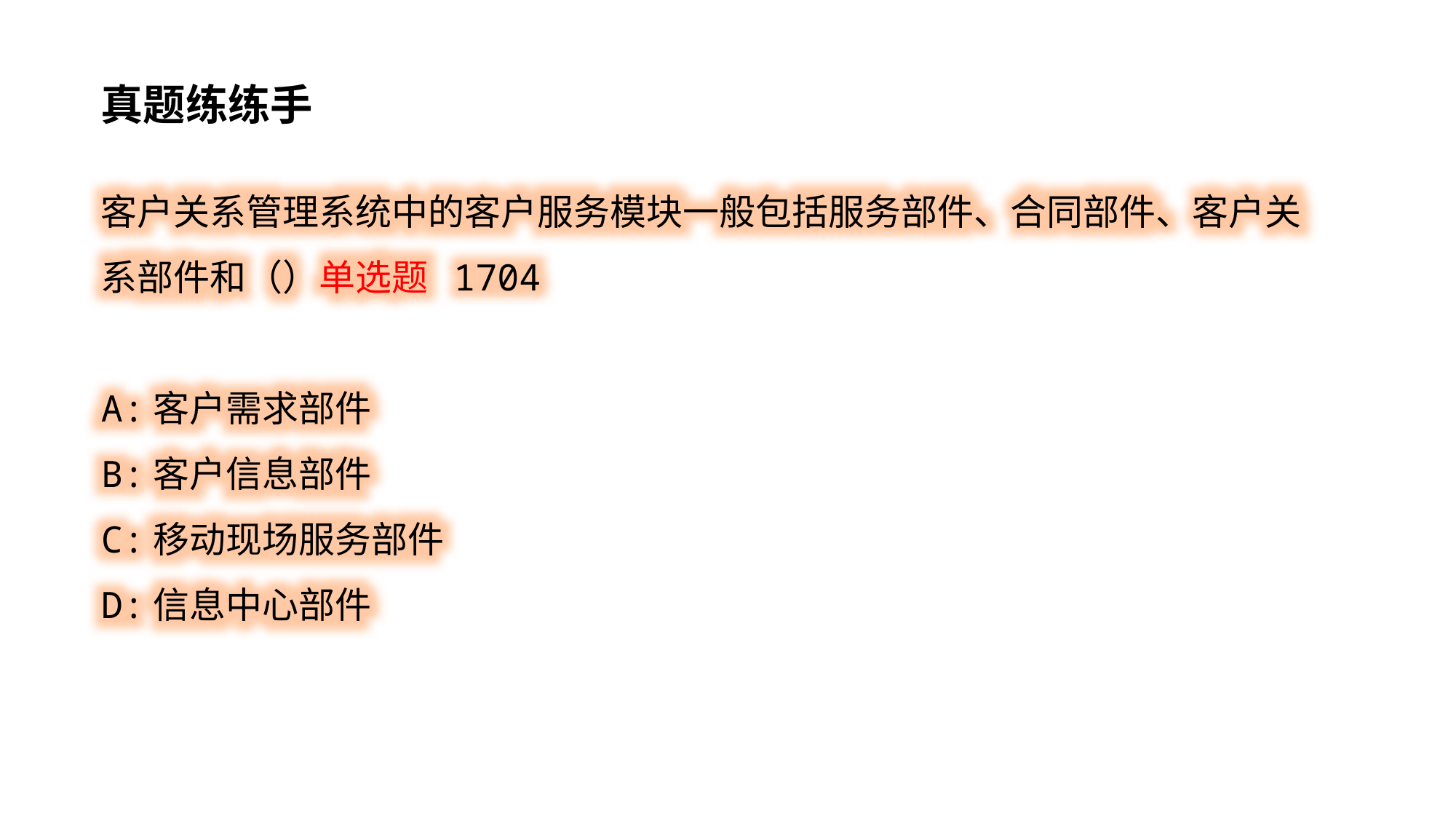

真题练练手
客户关系管理系统中的客户服务模块一般包括服务部件、合同部件、客户关系部件和（）单选题  1704

A:客户需求部件
B:客户信息部件
C:移动现场服务部件
D:信息中心部件